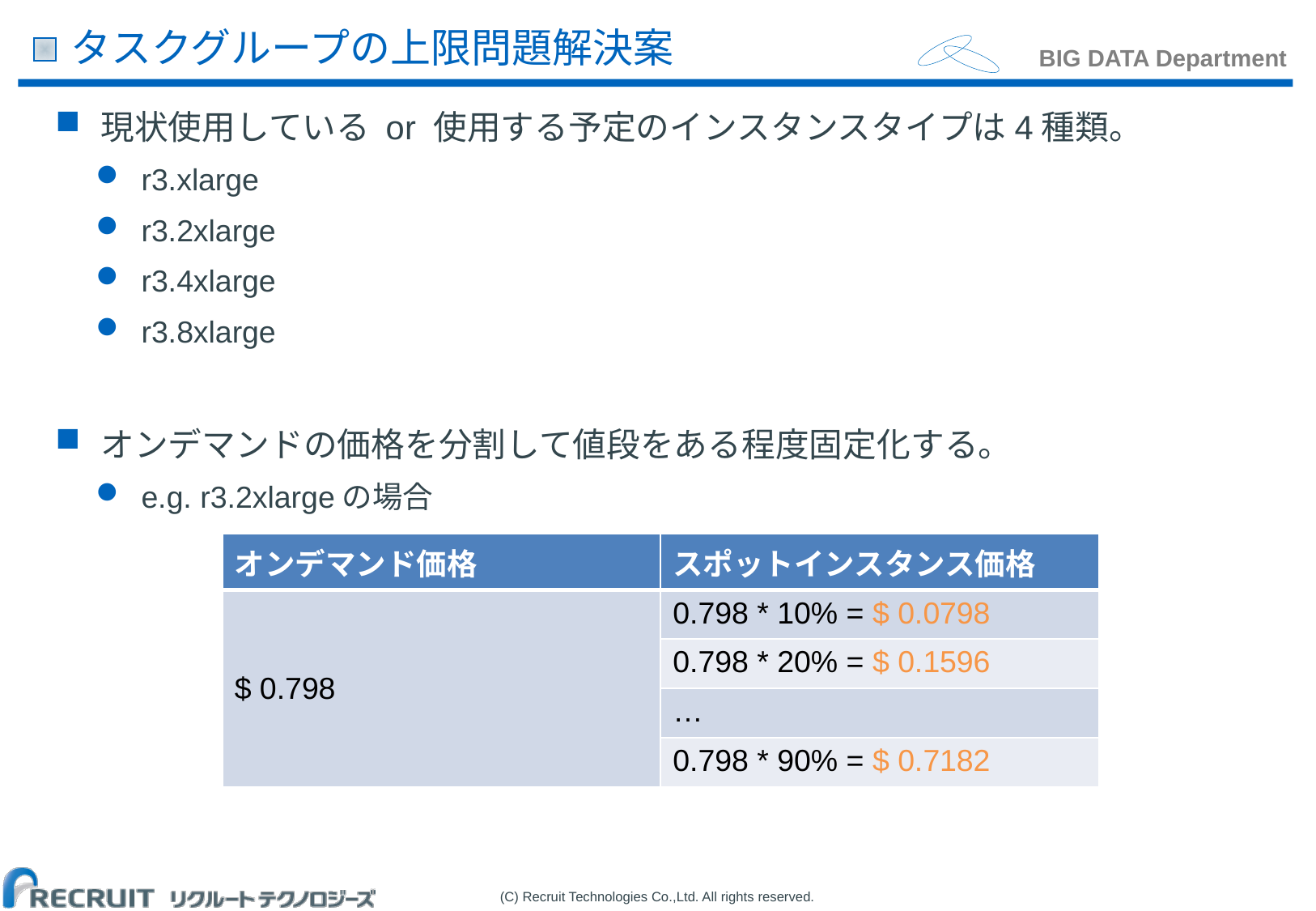

# タスクグループの上限問題解決案
現状使用している or 使用する予定のインスタンスタイプは4種類。
r3.xlarge
r3.2xlarge
r3.4xlarge
r3.8xlarge

オンデマンドの価格を分割して値段をある程度固定化する。
e.g. r3.2xlargeの場合
| オンデマンド価格 | スポットインスタンス価格 |
| --- | --- |
| $ 0.798 | 0.798 \* 10% = $ 0.0798 |
|  | 0.798 \* 20% = $ 0.1596 |
|  | … |
|  | 0.798 \* 90% = $ 0.7182 |